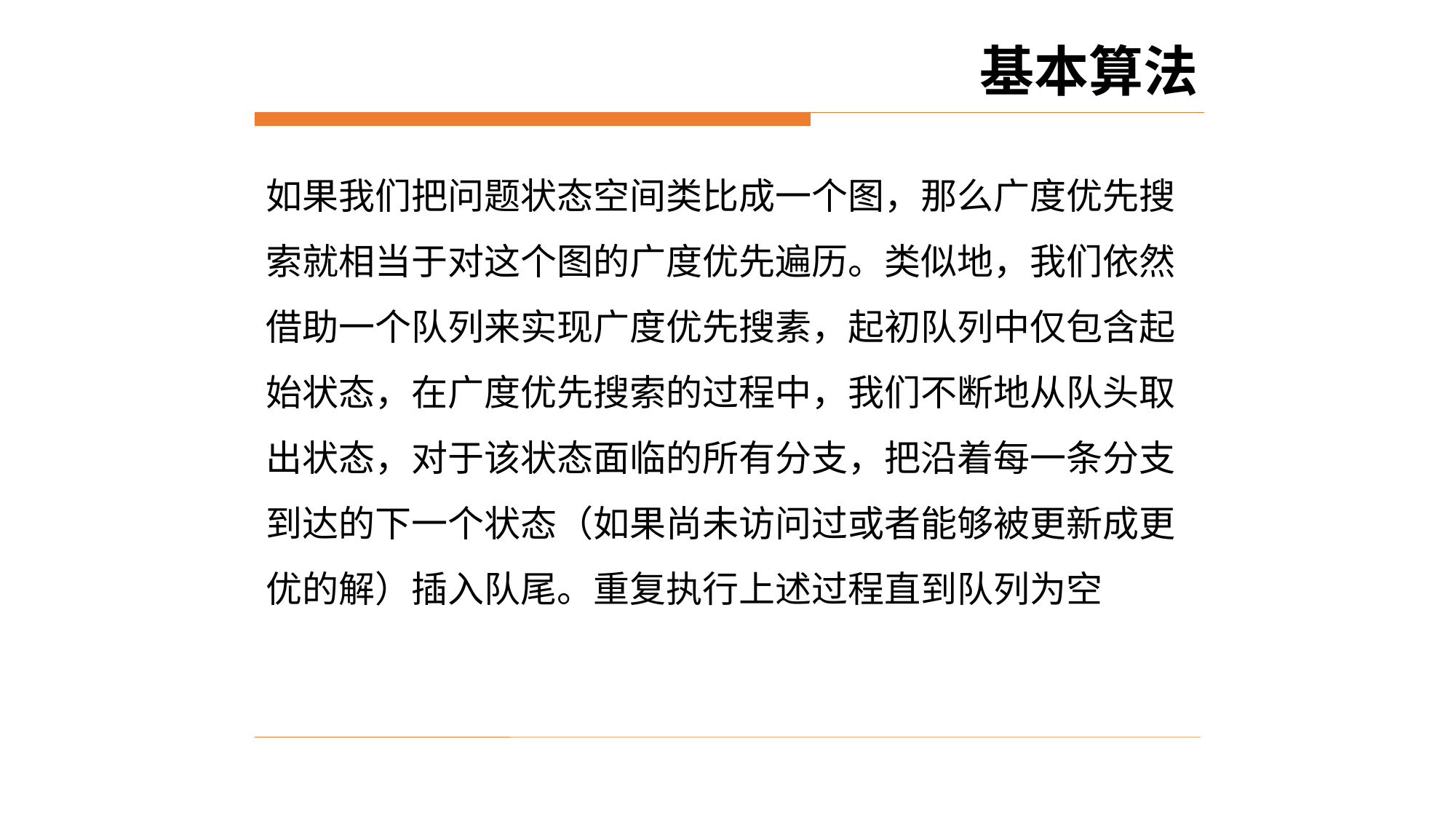

基本算法

如果我们把问题状态空间类比成一个图，那么广度优先搜索就相当于对这个图的广度优先遍历。类似地，我们依然借助一个队列来实现广度优先搜素，起初队列中仅包含起始状态，在广度优先搜索的过程中，我们不断地从队头取出状态，对于该状态面临的所有分支，把沿着每一条分支到达的下一个状态（如果尚未访问过或者能够被更新成更优的解）插入队尾。重复执行上述过程直到队列为空